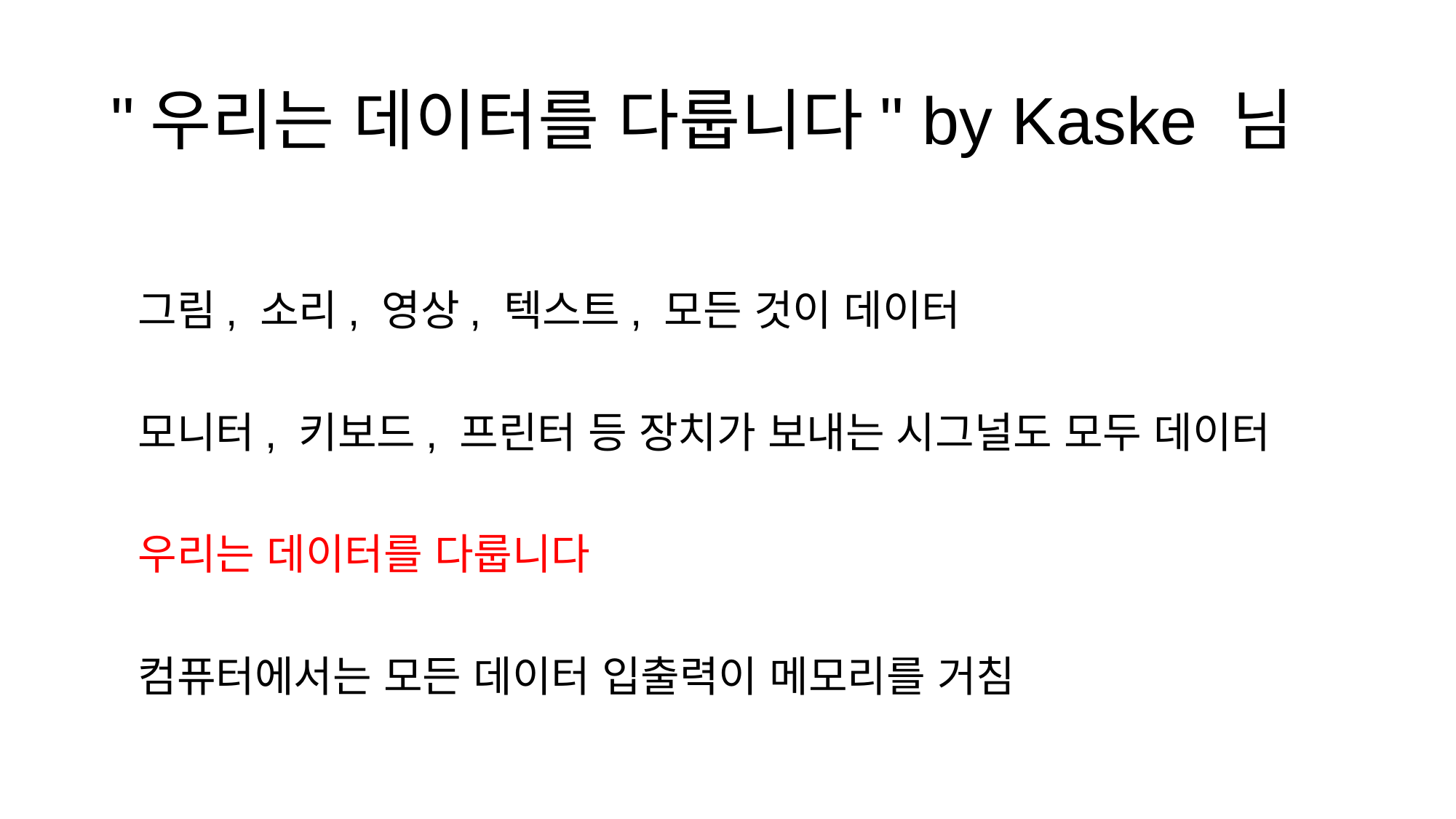

# "우리는 데이터를 다룹니다" by Kaske 님

그림, 소리, 영상, 텍스트, 모든 것이 데이터

모니터, 키보드, 프린터 등 장치가 보내는 시그널도 모두 데이터

우리는 데이터를 다룹니다

컴퓨터에서는 모든 데이터 입출력이 메모리를 거침